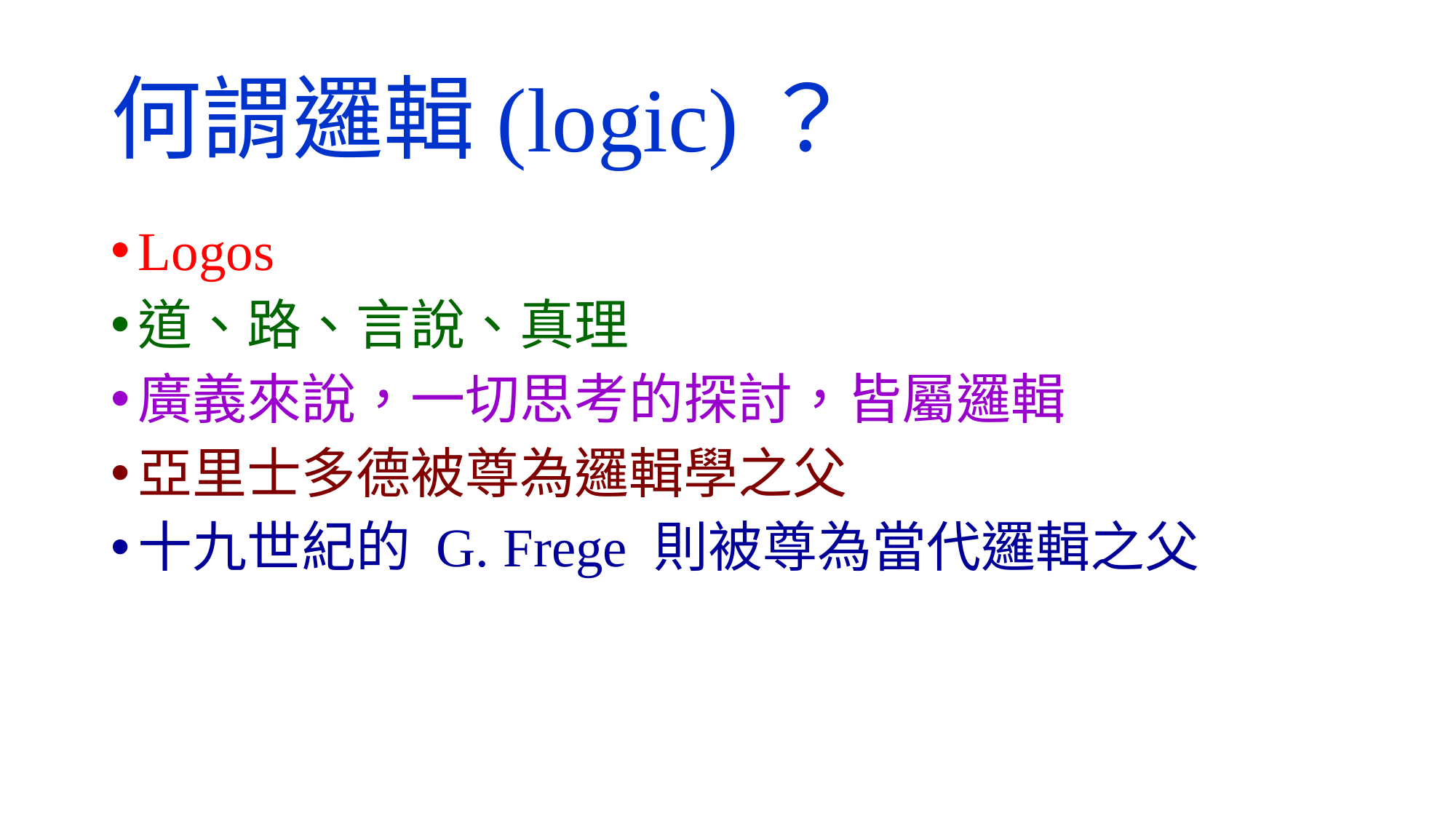

# 何謂邏輯(logic)？
Logos
道、路、言說、真理
廣義來說，一切思考的探討，皆屬邏輯
亞里士多德被尊為邏輯學之父
十九世紀的 G. Frege 則被尊為當代邏輯之父